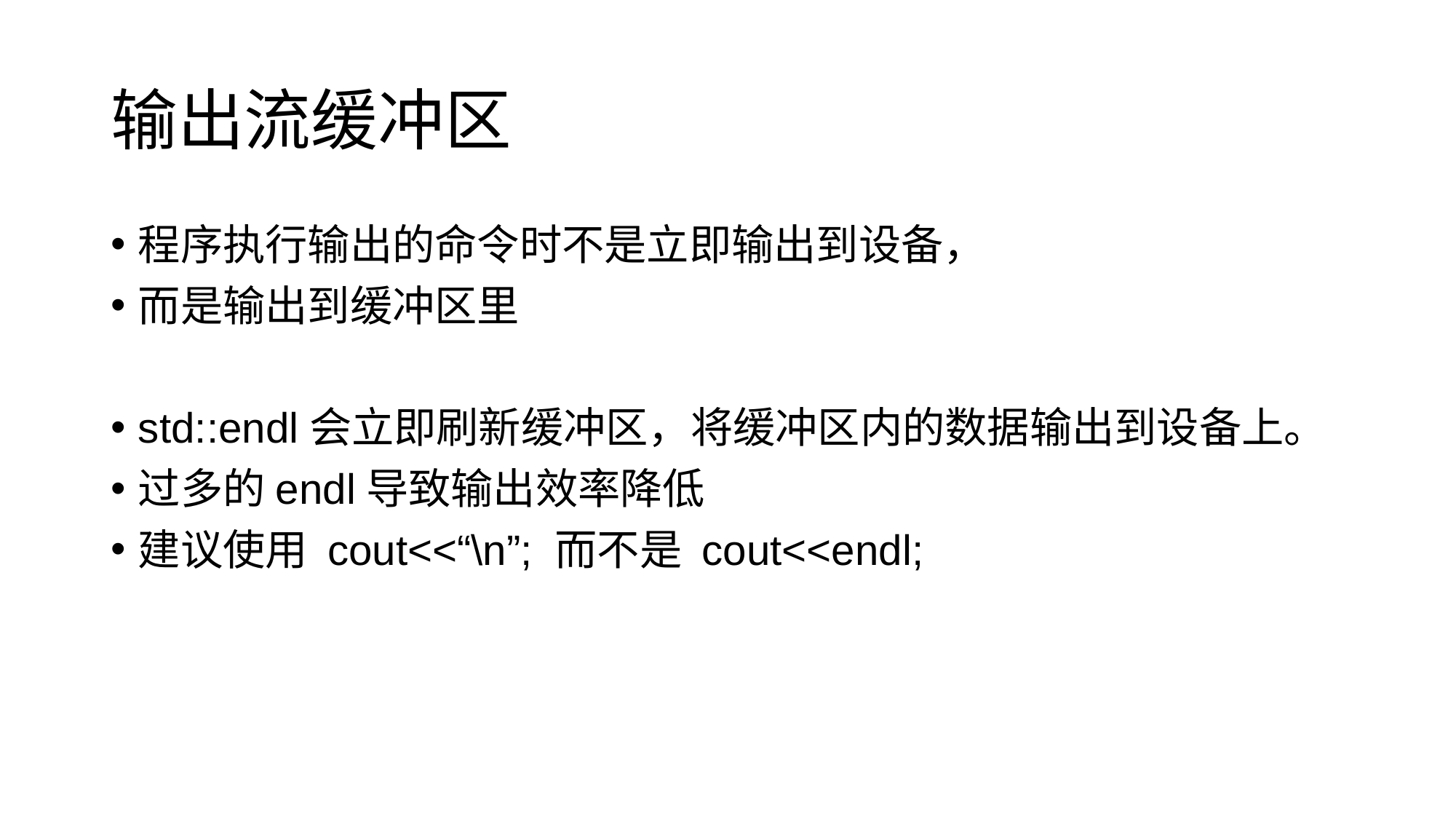

# 输出流缓冲区
程序执行输出的命令时不是立即输出到设备，
而是输出到缓冲区里

std::endl会立即刷新缓冲区，将缓冲区内的数据输出到设备上。
过多的endl导致输出效率降低
建议使用 cout<<“\n”; 而不是 cout<<endl;